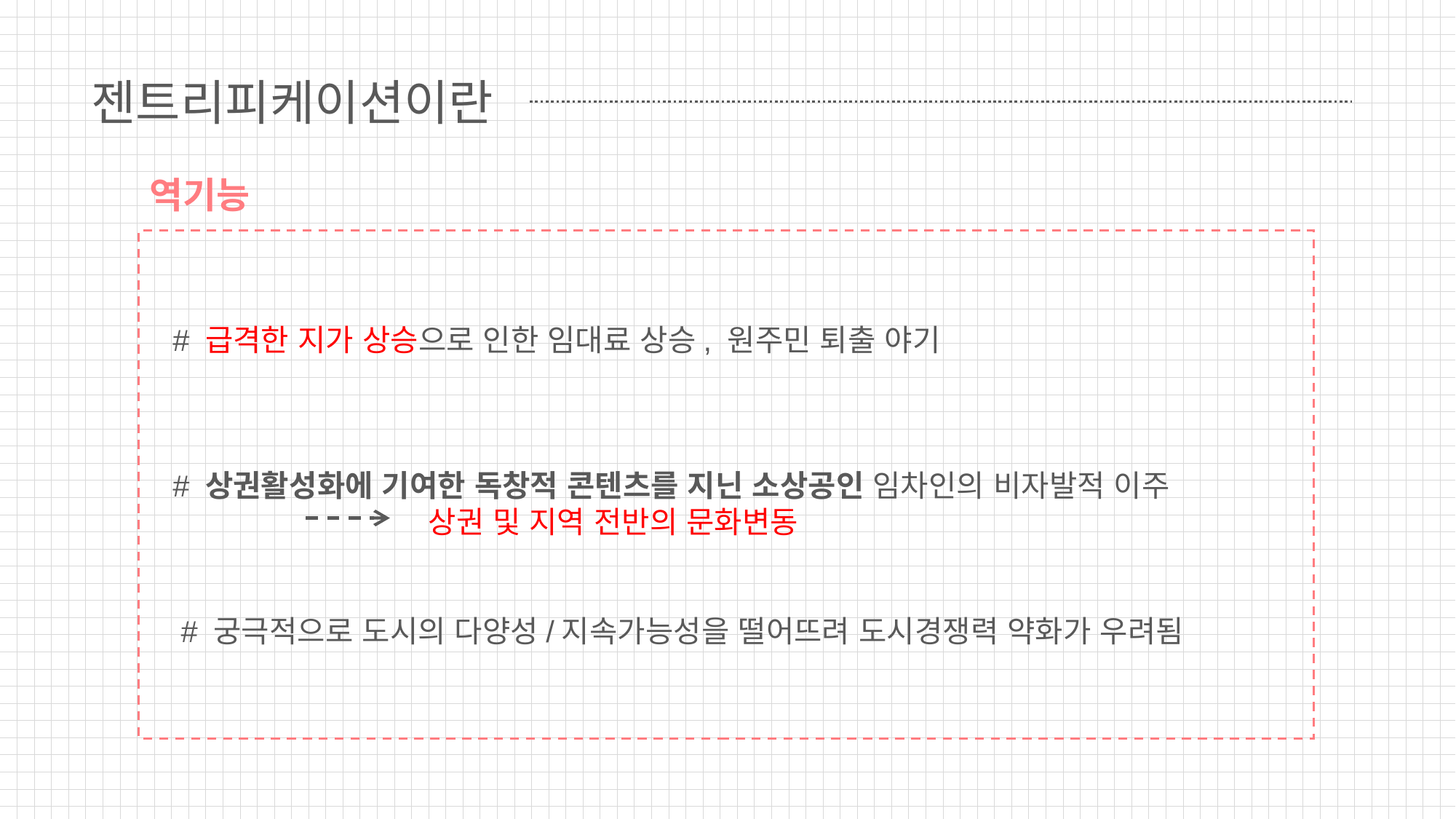

젠트리피케이션이란
역기능
  # 급격한 지가 상승으로 인한 임대료 상승, 원주민 퇴출 야기

  # 상권활성화에 기여한 독창적 콘텐츠를 지닌 소상공인 임차인의 비자발적 이주
                               상권 및 지역 전반의 문화변동

   # 궁극적으로 도시의 다양성/지속가능성을 떨어뜨려 도시경쟁력 약화가 우려됨